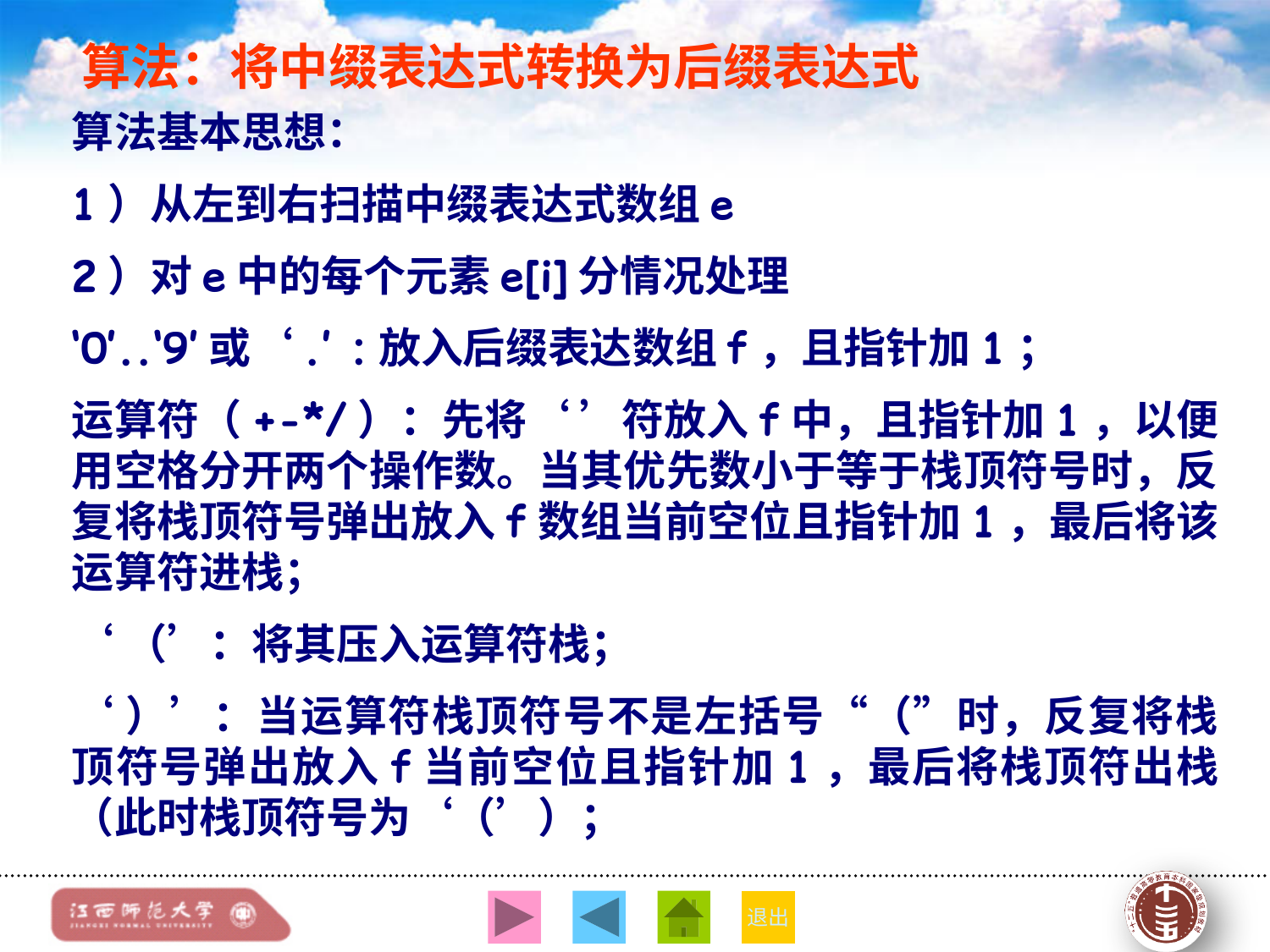

算法：将中缀表达式转换为后缀表达式
算法基本思想：
1）从左到右扫描中缀表达式数组e
2）对e中的每个元素e[i]分情况处理
‘0’..‘9’或‘.’ :放入后缀表达数组f，且指针加1；
运算符（+-*/）：先将‘ ’符放入f中，且指针加1，以便用空格分开两个操作数。当其优先数小于等于栈顶符号时，反复将栈顶符号弹出放入f数组当前空位且指针加1，最后将该运算符进栈；
‘（’：将其压入运算符栈；
‘）’：当运算符栈顶符号不是左括号“（”时，反复将栈顶符号弹出放入f当前空位且指针加1，最后将栈顶符出栈（此时栈顶符号为‘（’）；